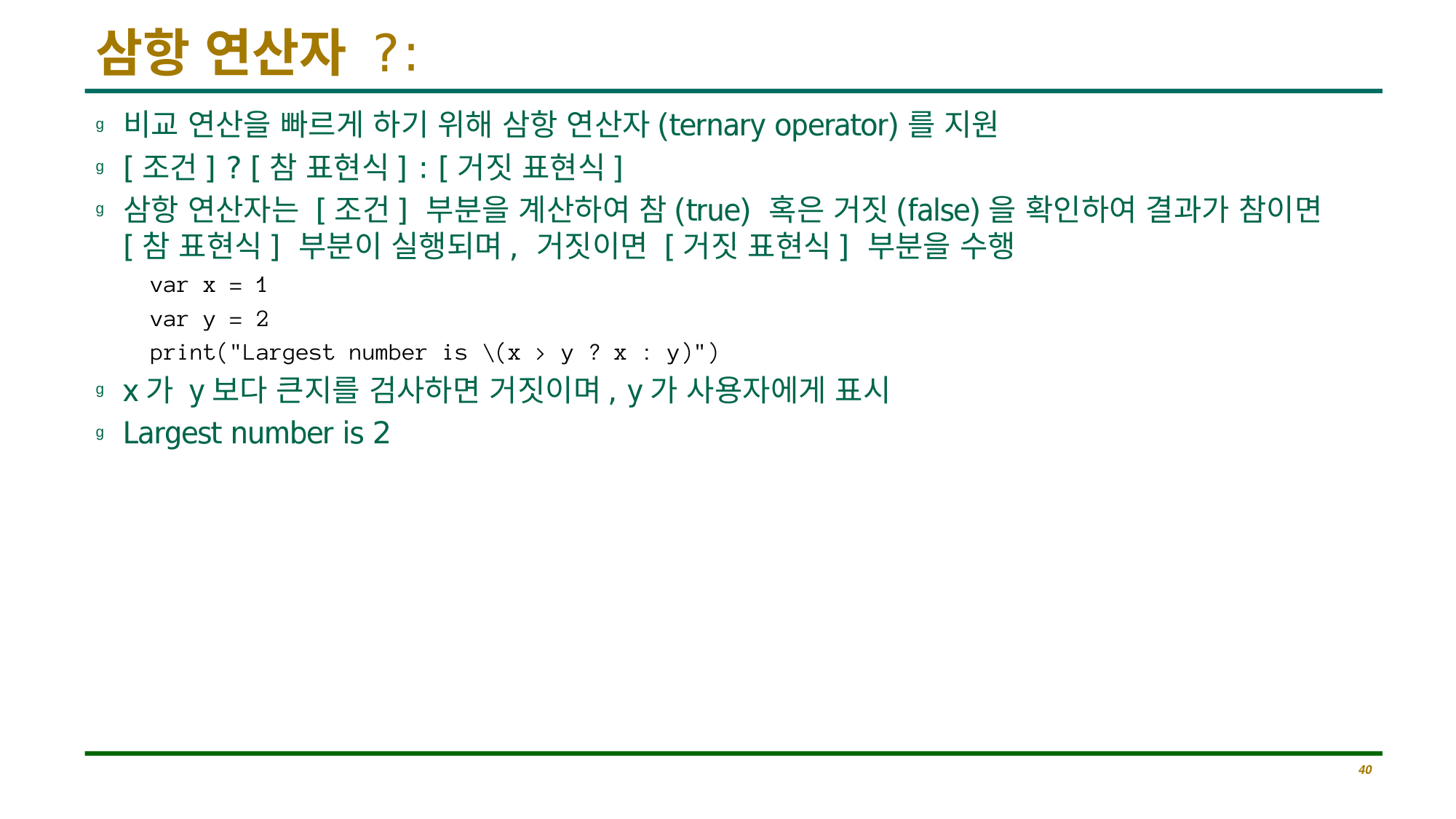

# 삼항 연산자 ?:
비교 연산을 빠르게 하기 위해 삼항 연산자(ternary operator)를 지원
[조건] ? [참 표현식] : [거짓 표현식]
삼항 연산자는 [조건] 부분을 계산하여 참(true) 혹은 거짓(false)을 확인하여 결과가 참이면 [참 표현식] 부분이 실행되며, 거짓이면 [거짓 표현식] 부분을 수행
var x = 1
var y = 2
print("Largest number is \(x > y ? x : y)")
x가 y보다 큰지를 검사하면 거짓이며, y가 사용자에게 표시
Largest number is 2